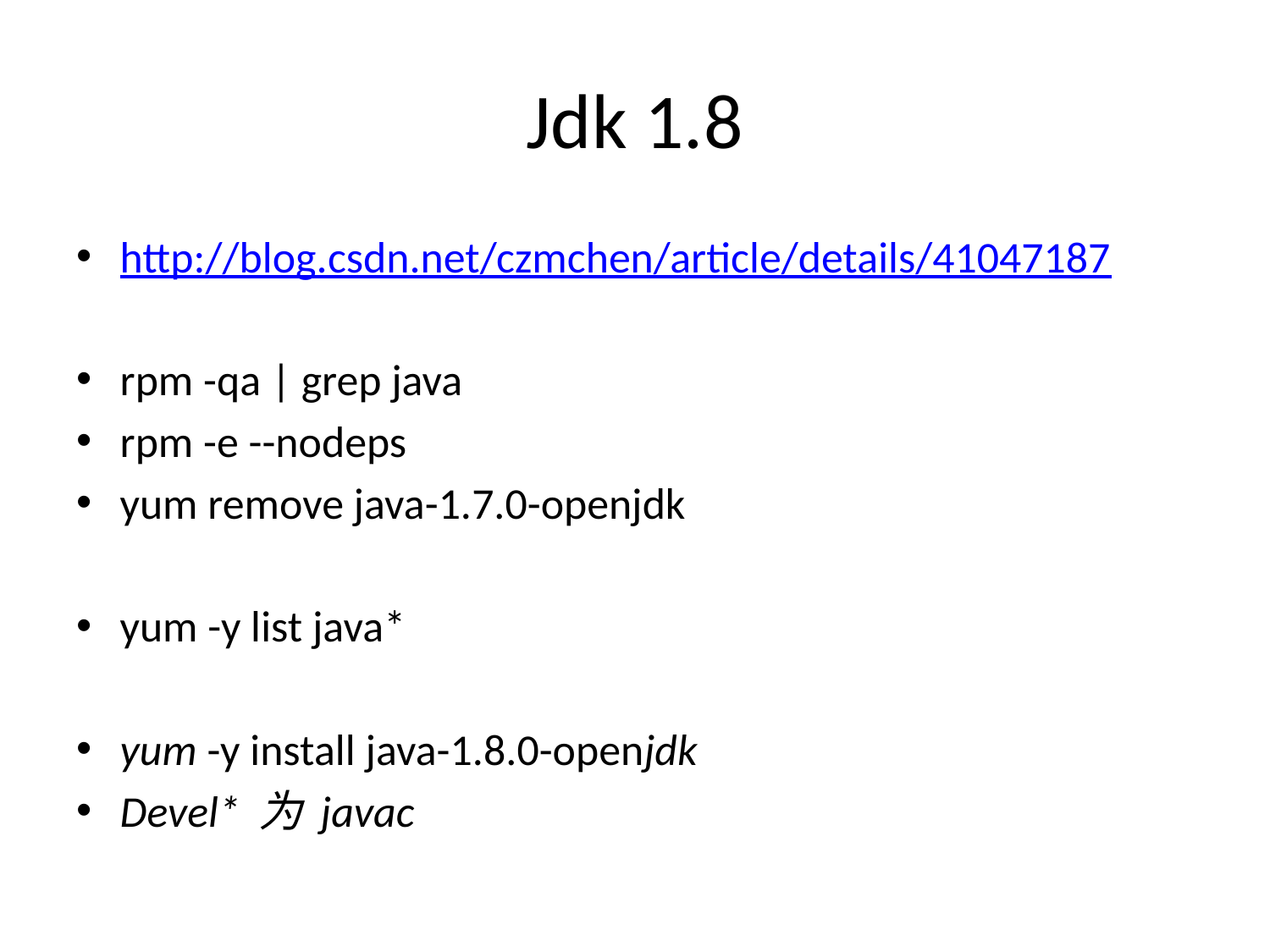

# Jdk 1.8
http://blog.csdn.net/czmchen/article/details/41047187

rpm -qa | grep java
rpm -e --nodeps
yum remove java-1.7.0-openjdk

yum -y list java*

yum -y install java-1.8.0-openjdk
Devel* 为 javac